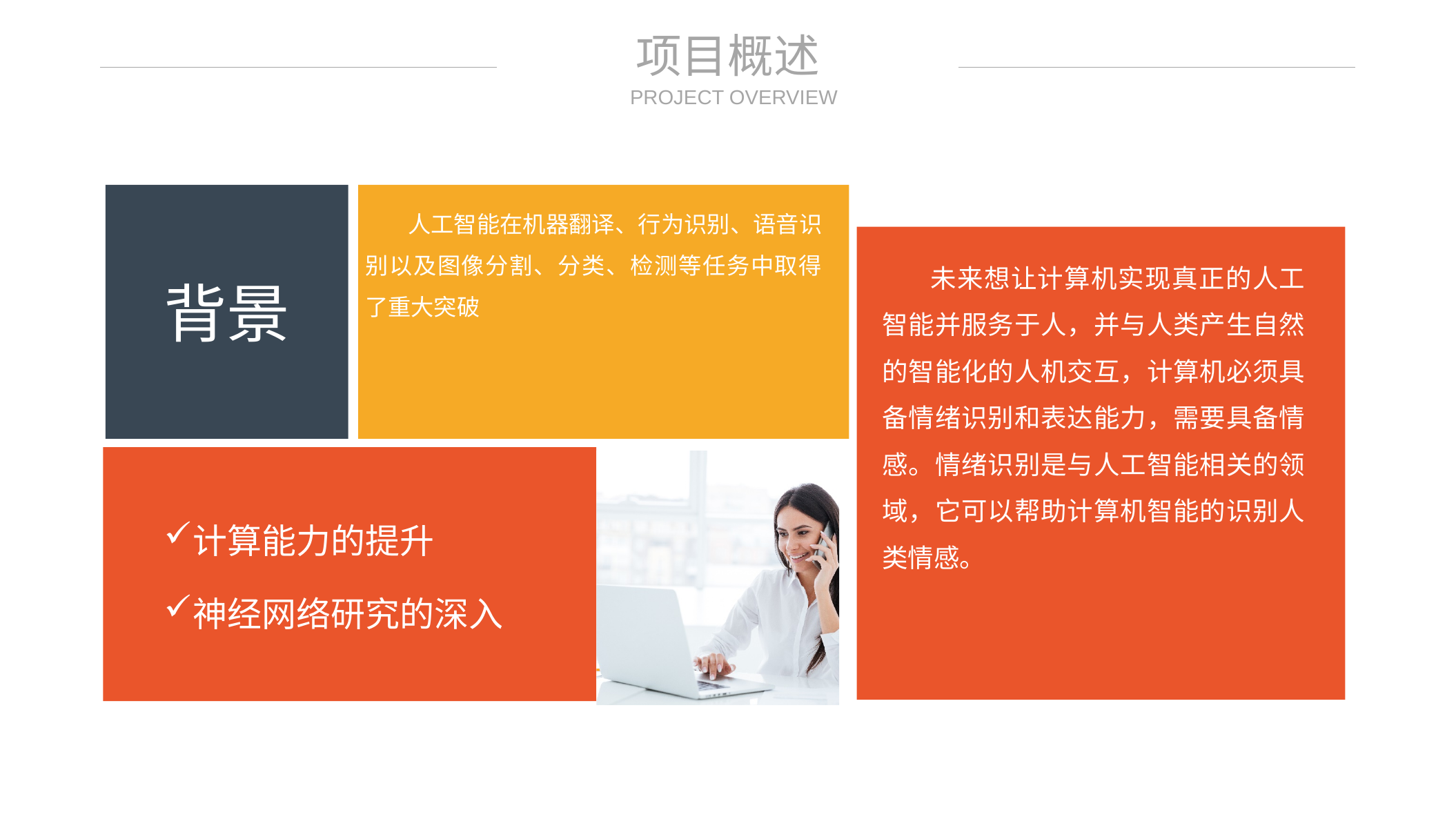

项目概述
PROJECT OVERVIEW

背景
       人工智能在机器翻译、行为识别、语音识别以及图像分割、分类、检测等任务中取得了重大突破

      未来想让计算机实现真正的人工智能并服务于人，并与人类产生自然的智能化的人机交互，计算机必须具备情绪识别和表达能力，需要具备情感。情绪识别是与人工智能相关的领域，它可以帮助计算机智能的识别人类情感。

计算能力的提升
神经网络研究的深入